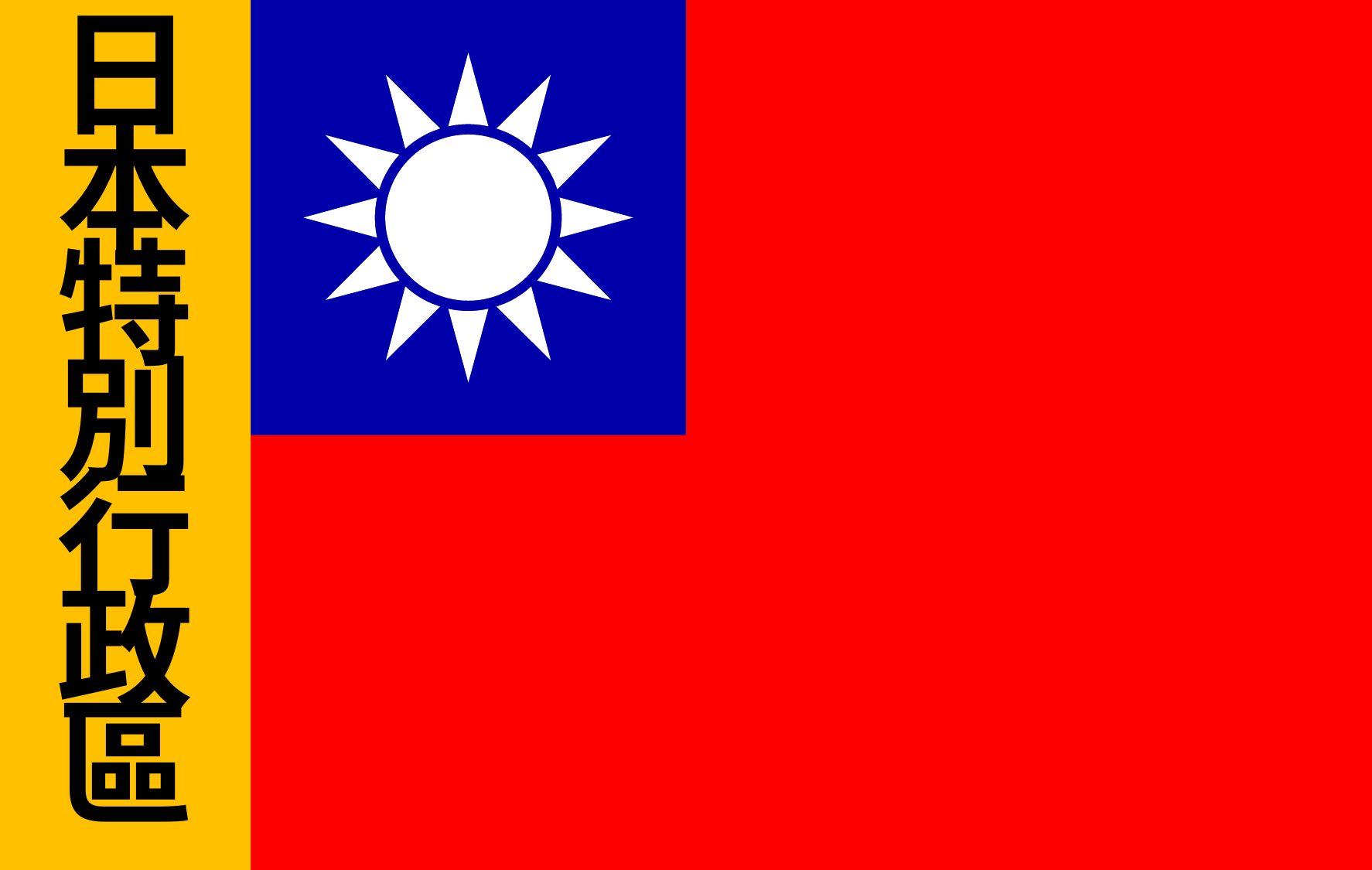

日
本
特
別
行
政
區